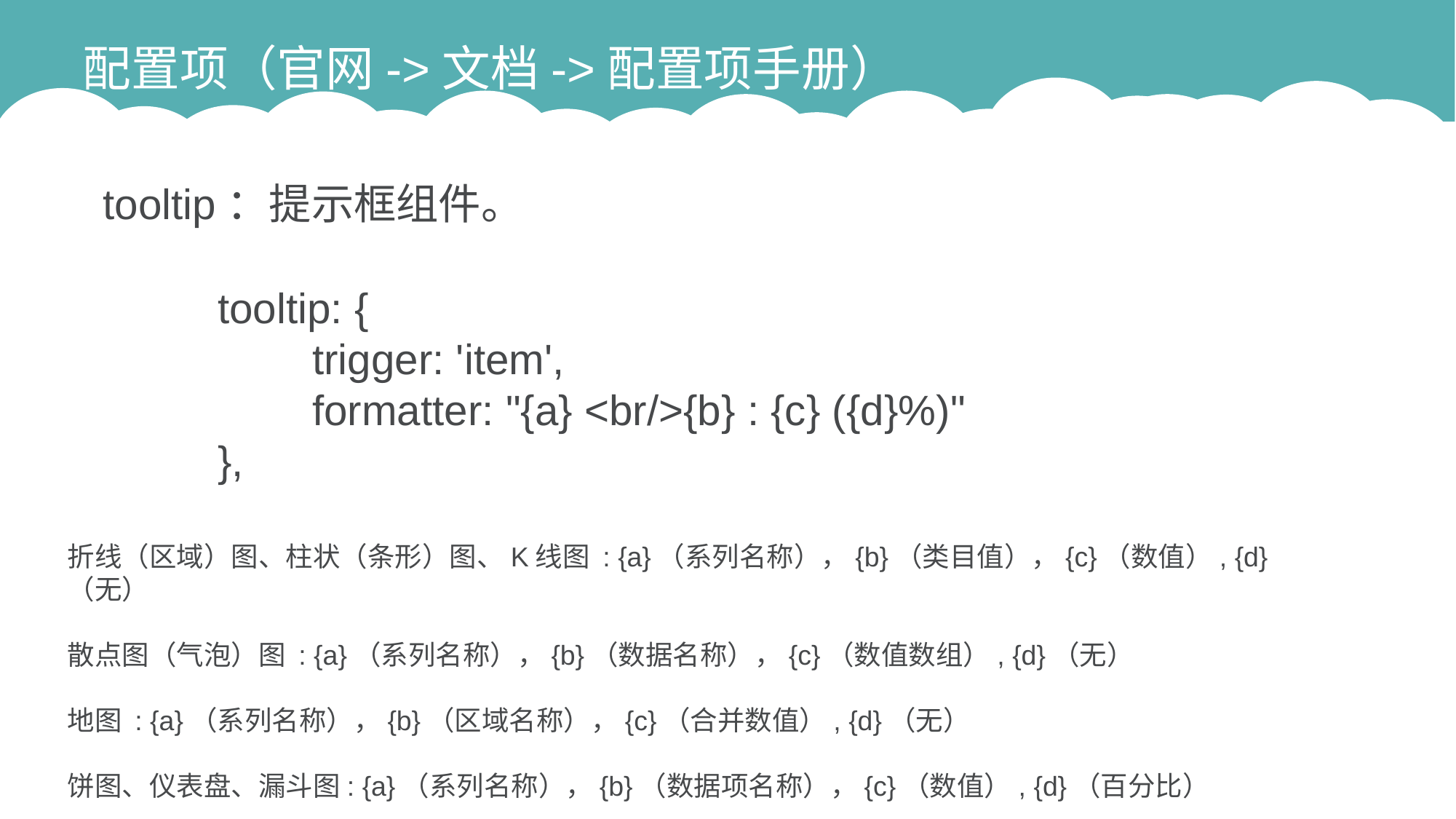

配置项（官网->文档->配置项手册）
tooltip：提示框组件。
tooltip: {
        trigger: 'item',
        formatter: "{a} <br/>{b} : {c} ({d}%)"
},
折线（区域）图、柱状（条形）图、K线图 : {a}（系列名称），{b}（类目值），{c}（数值）, {d}（无）

散点图（气泡）图 : {a}（系列名称），{b}（数据名称），{c}（数值数组）, {d}（无）

地图 : {a}（系列名称），{b}（区域名称），{c}（合并数值）, {d}（无）

饼图、仪表盘、漏斗图: {a}（系列名称），{b}（数据项名称），{c}（数值）, {d}（百分比）